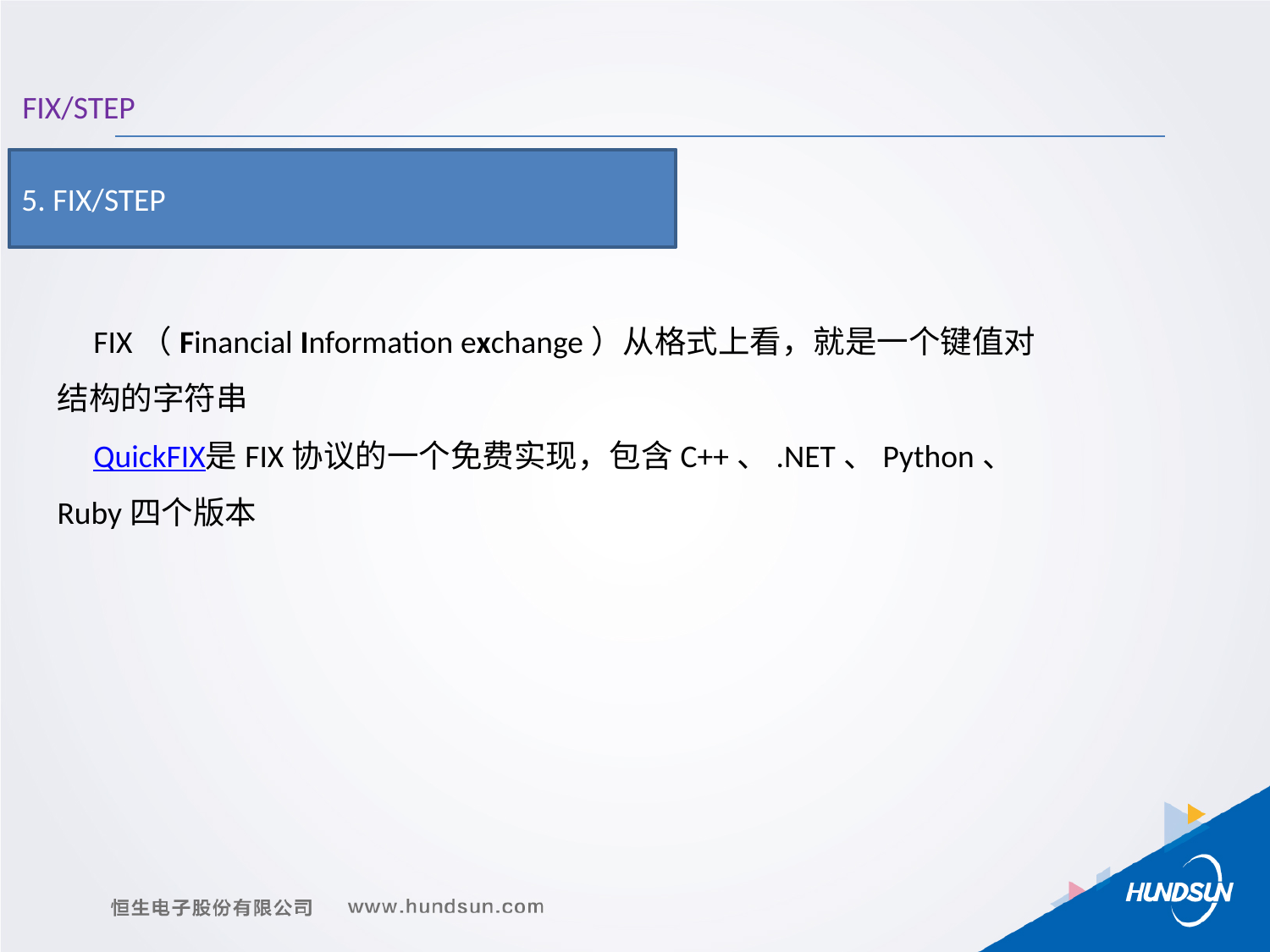

FIX/STEP

5. FIX/STEP
     FIX（Financial Information exchange）从格式上看，就是一个键值对结构的字符串
     QuickFIX是FIX协议的一个免费实现，包含C++、.NET、Python、Ruby四个版本